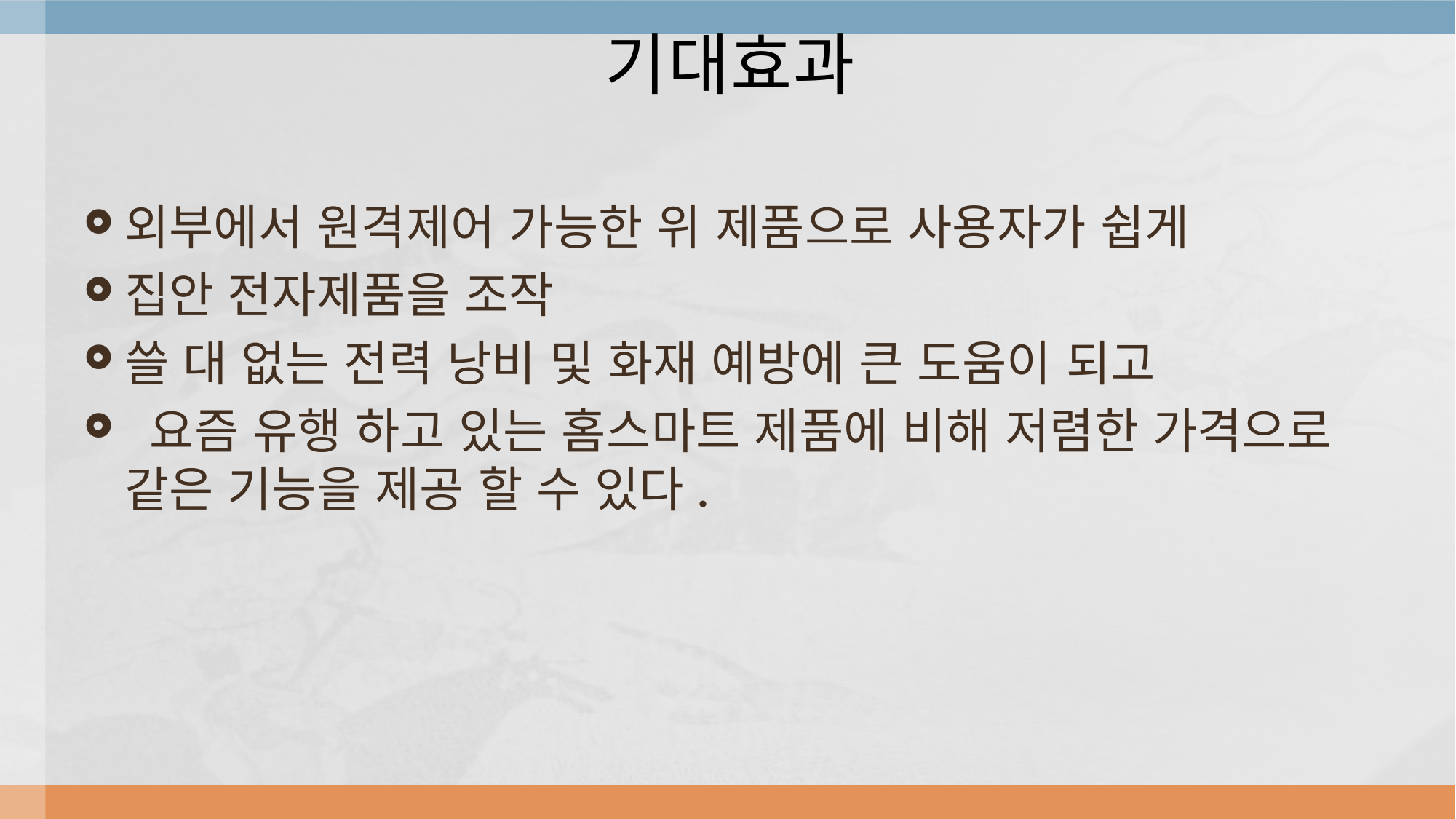

# 기대효과
외부에서 원격제어 가능한 위 제품으로 사용자가 쉽게
집안 전자제품을 조작
쓸 대 없는 전력 낭비 및 화재 예방에 큰 도움이 되고
 요즘 유행 하고 있는 홈스마트 제품에 비해 저렴한 가격으로 같은 기능을 제공 할 수 있다.